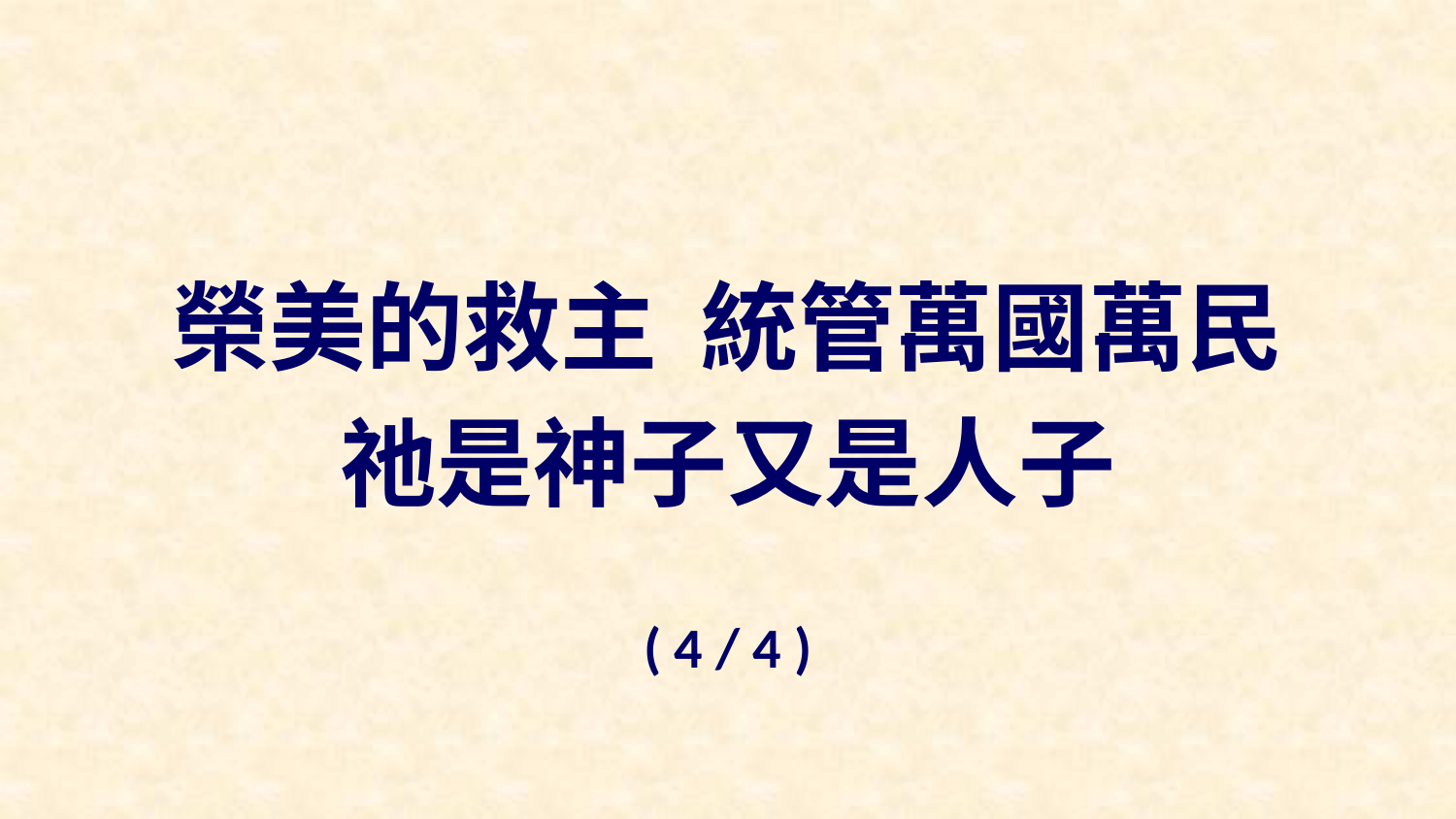

榮美的救主  統管萬國萬民
祂是神子又是人子
( 4 / 4 )